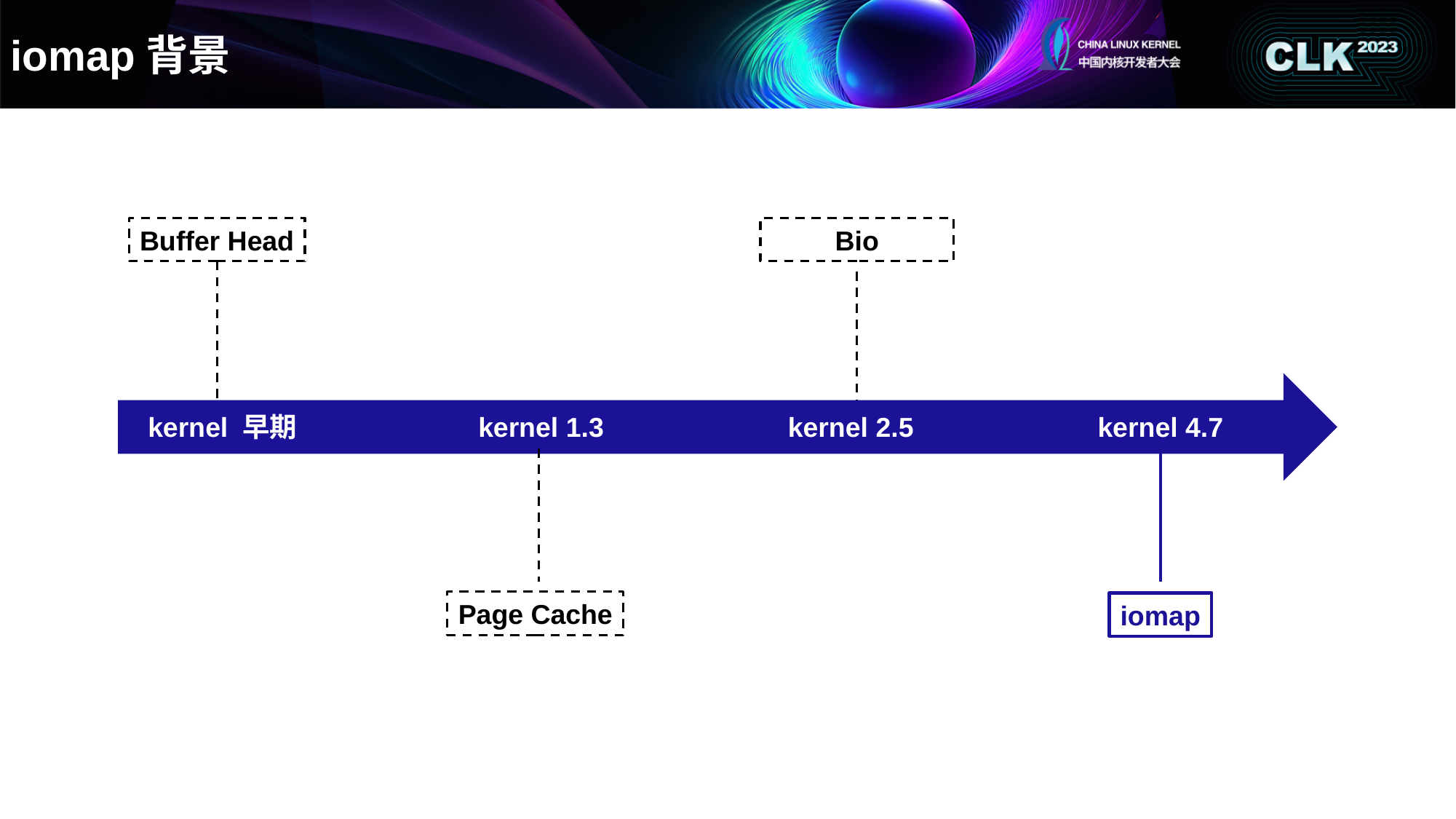

iomap背景
Buffer Head
Bio

kernel 早期
kernel 1.3
kernel 2.5
kernel 4.7
Page Cache
iomap